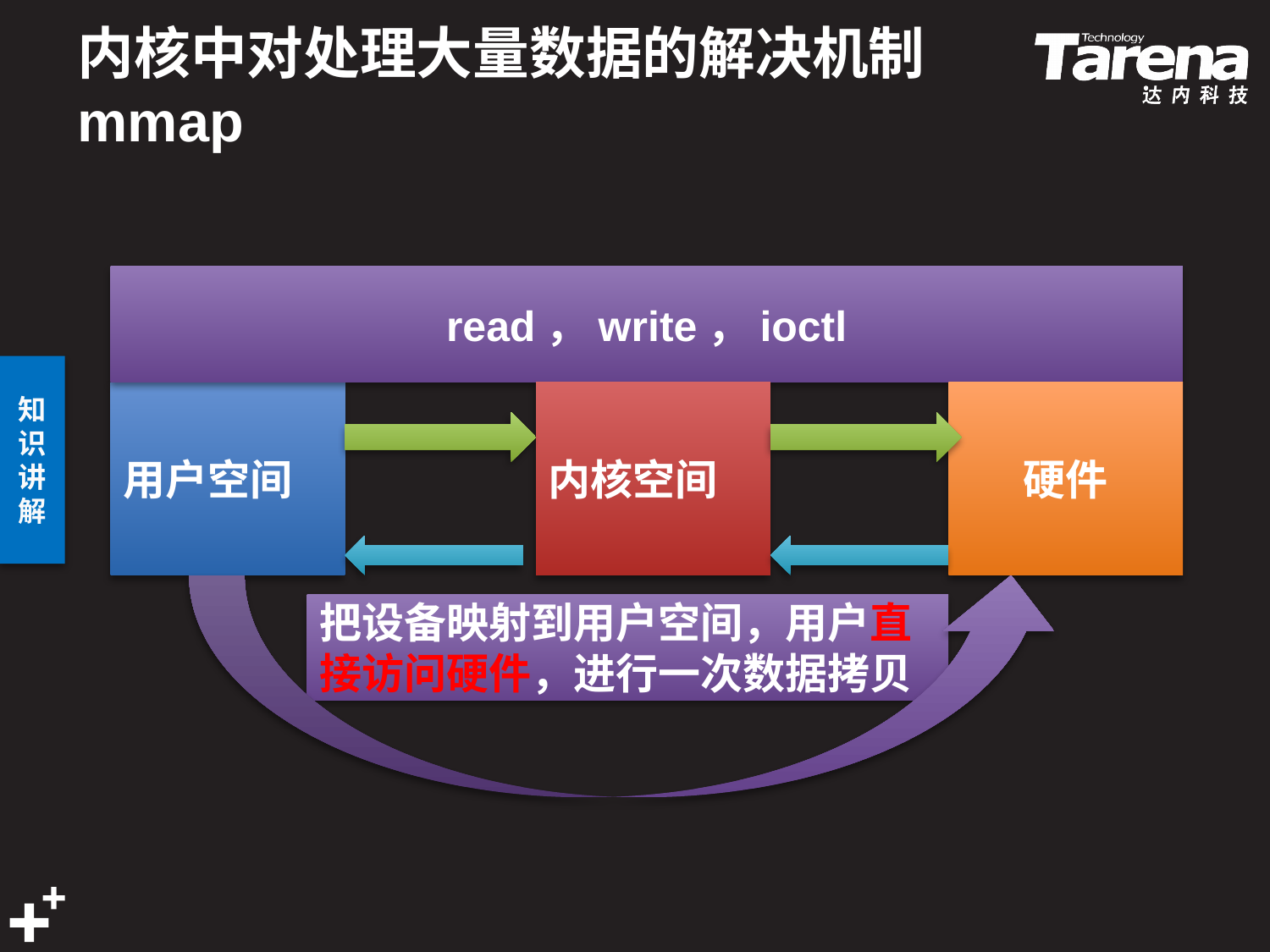

# 内核中对处理大量数据的解决机制 mmap

read，write，ioctl
用户空间
内核空间
硬件

把设备映射到用户空间，用户直接访问硬件，进行一次数据拷贝